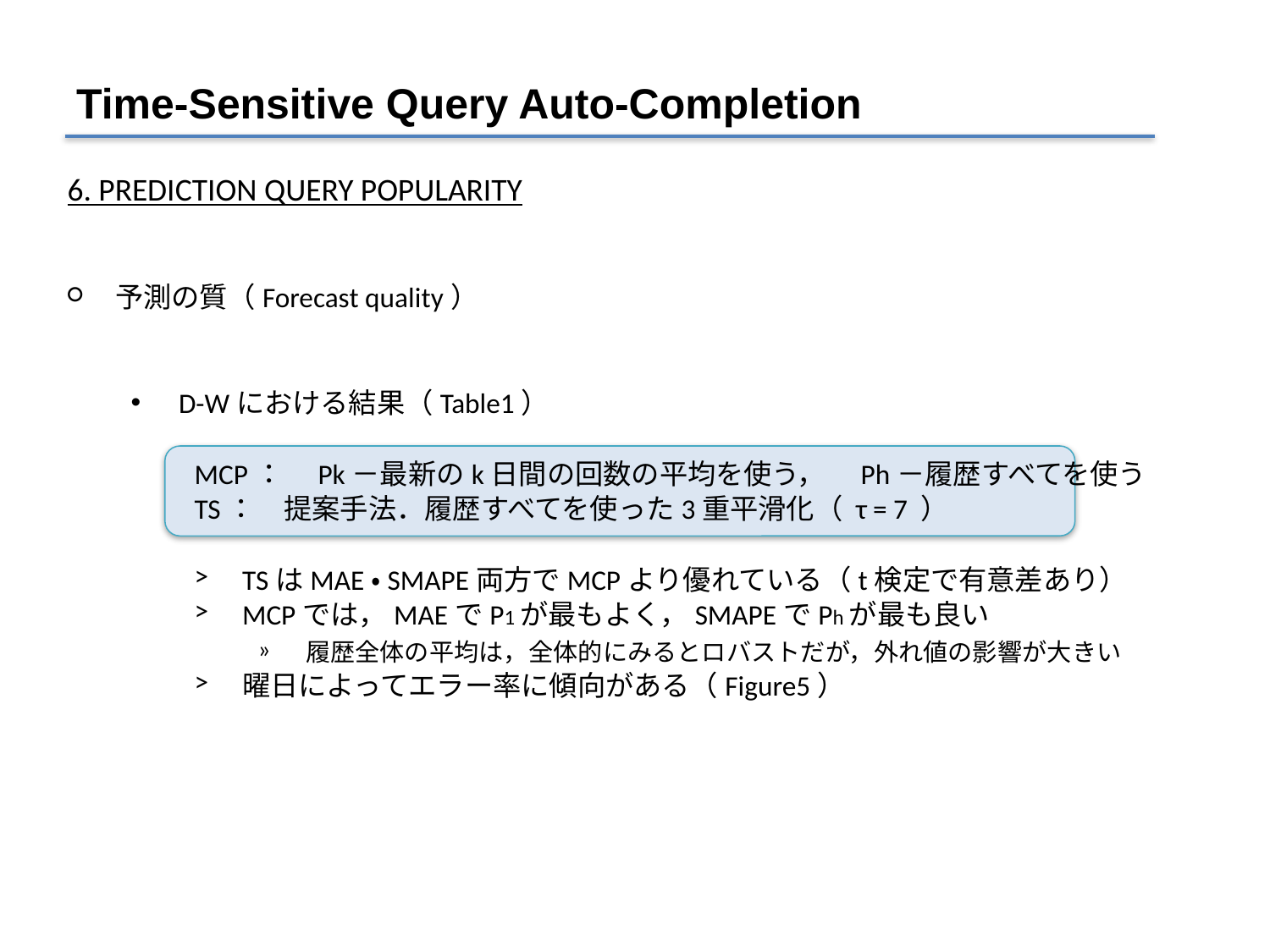

# Time-Sensitive Query Auto-Completion
6. PREDICTION QUERY POPULARITY

予測の質（Forecast quality）

D-Wにおける結果（Table1）

MCP：　Pk－最新のk日間の回数の平均を使う，　Ph－履歴すべてを使う
TS：　提案手法．履歴すべてを使った3重平滑化（ τ = 7 ）

TSはMAE・SMAPE両方でMCPより優れている（t検定で有意差あり）
MCPでは，MAEでP1が最もよく，SMAPEでPhが最も良い
履歴全体の平均は，全体的にみるとロバストだが，外れ値の影響が大きい
曜日によってエラー率に傾向がある（Figure5）